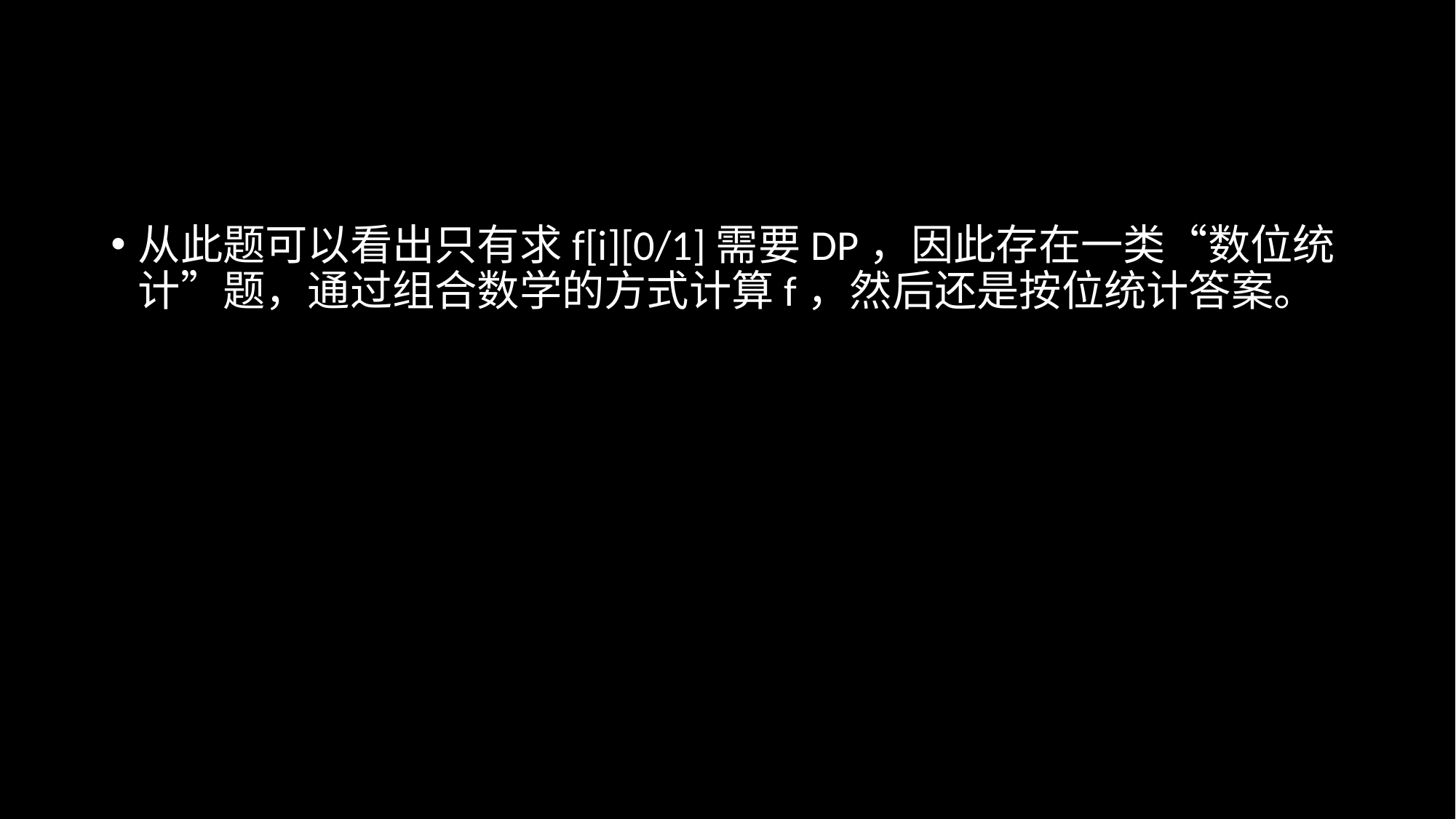

#
从此题可以看出只有求f[i][0/1]需要DP，因此存在一类“数位统计”题，通过组合数学的方式计算f，然后还是按位统计答案。